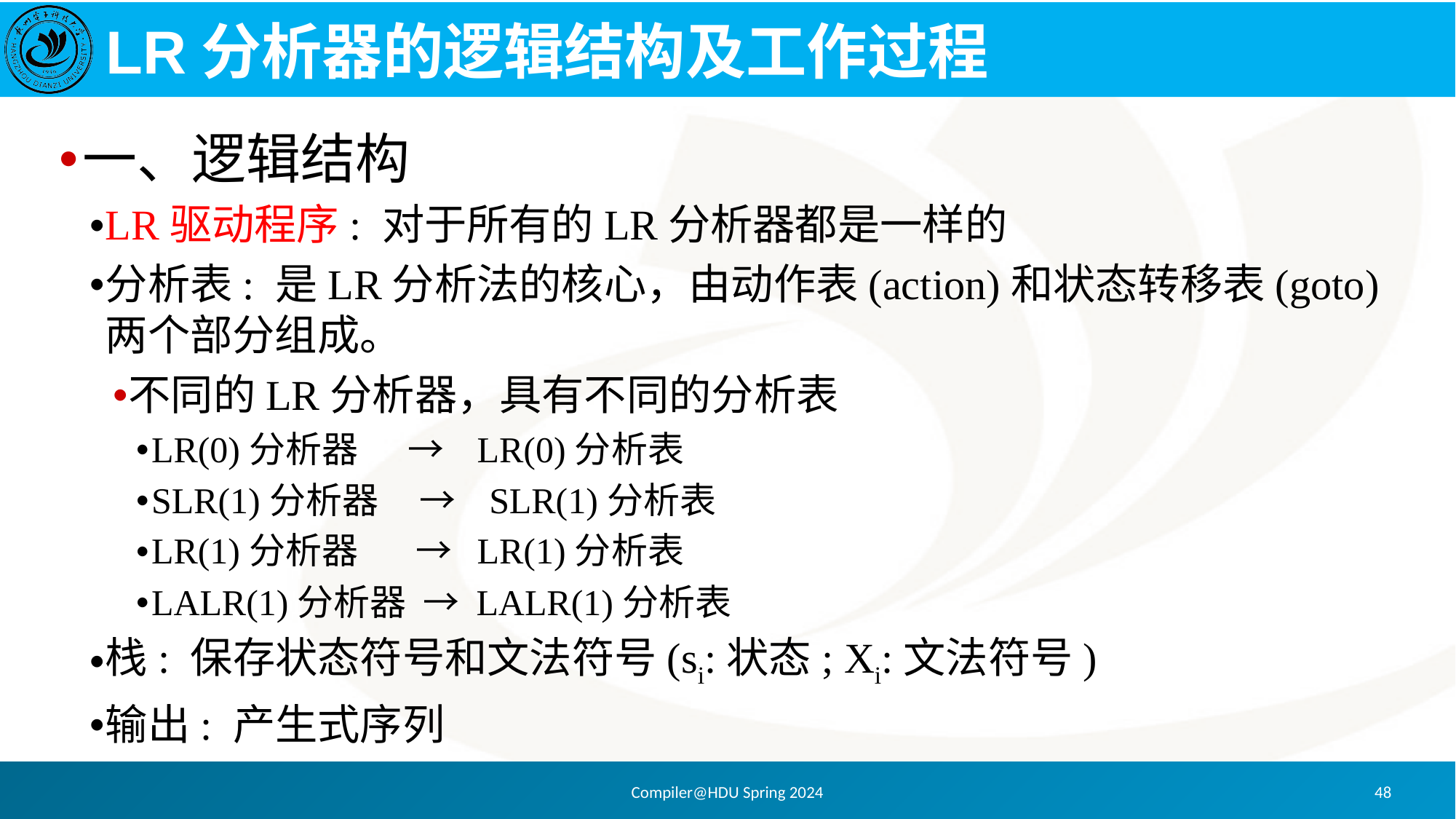

# LR分析器的逻辑结构及工作过程
一、逻辑结构
LR驱动程序: 对于所有的LR分析器都是一样的
分析表: 是LR分析法的核心，由动作表(action)和状态转移表(goto)两个部分组成。
不同的LR分析器，具有不同的分析表
LR(0)分析器      →   LR(0)分析表
SLR(1)分析器     →   SLR(1)分析表
LR(1)分析器       →  LR(1)分析表
LALR(1)分析器  → LALR(1)分析表
栈: 保存状态符号和文法符号(si:状态; Xi:文法符号)
输出: 产生式序列
Compiler@HDU Spring 2024
48